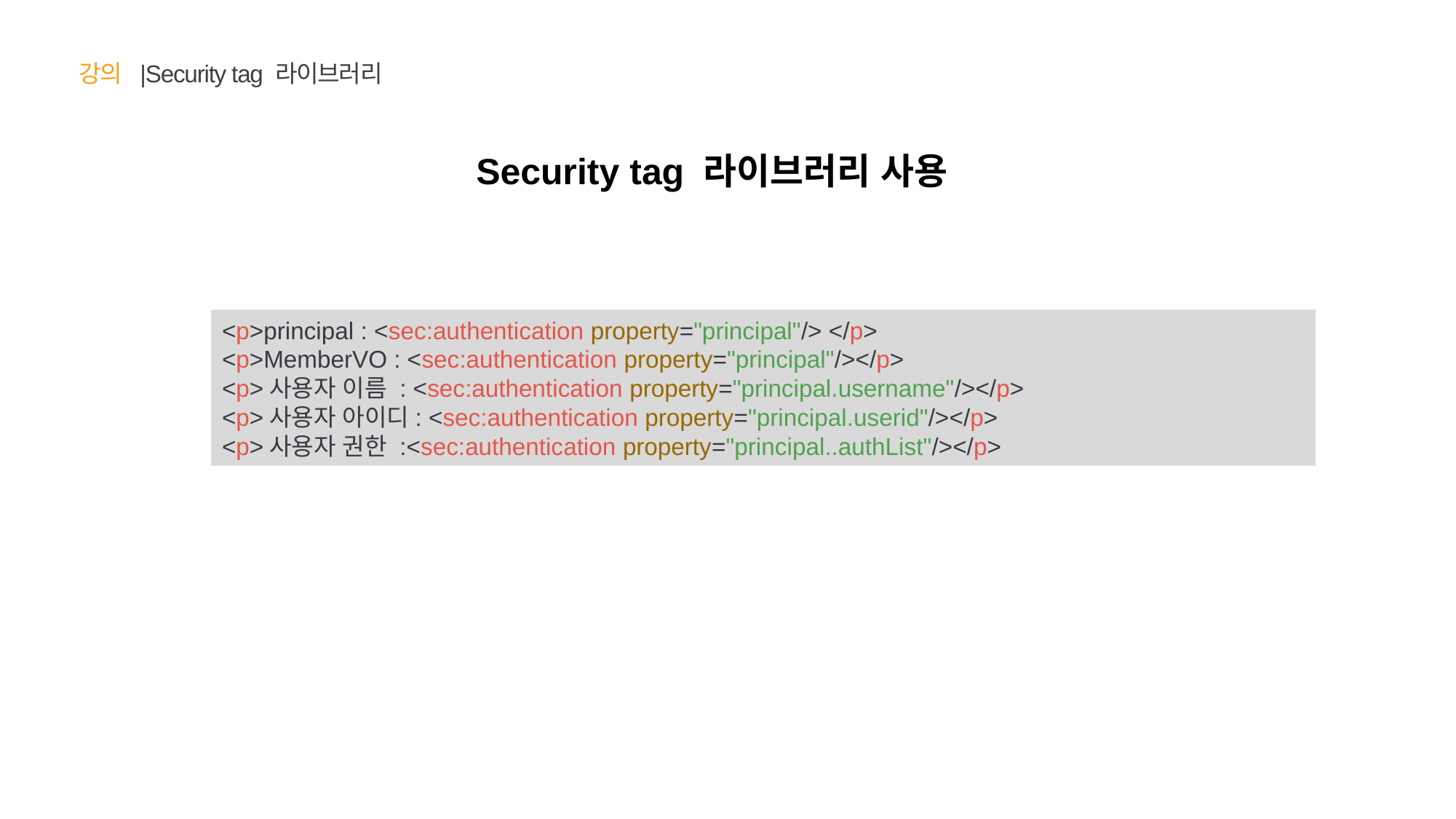

강의  |Security tag 라이브러리
Security tag 라이브러리 사용
<p>principal : <sec:authentication property="principal"/> </p>
<p>MemberVO : <sec:authentication property="principal"/></p>
<p>사용자 이름 : <sec:authentication property="principal.username"/></p>
<p>사용자 아이디: <sec:authentication property="principal.userid"/></p>
<p>사용자 권한 :<sec:authentication property="principal..authList"/></p>